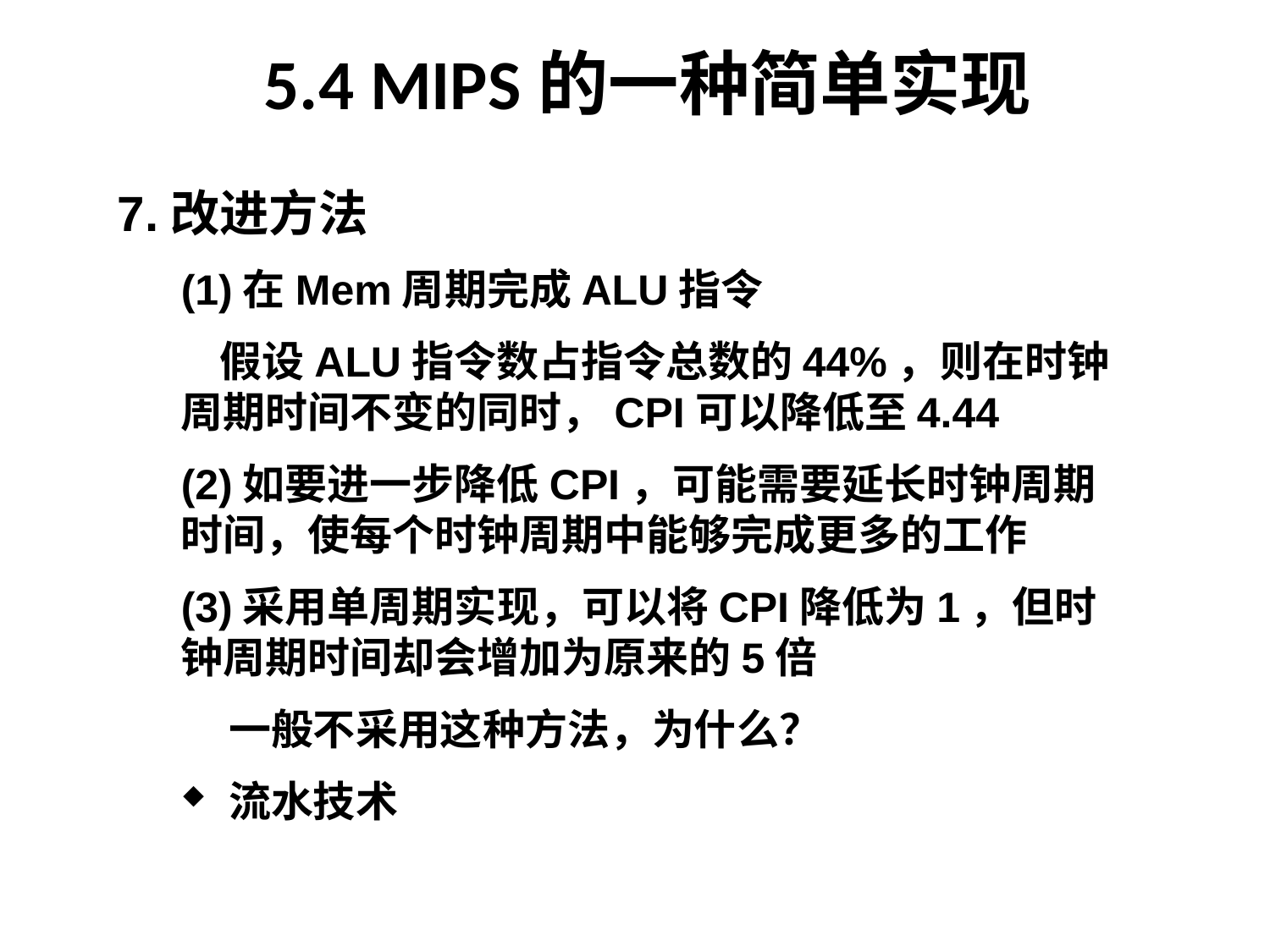

5.4 MIPS的一种简单实现
7.改进方法
(1)在Mem周期完成ALU指令
   假设ALU指令数占指令总数的44%，则在时钟周期时间不变的同时，CPI可以降低至4.44
(2)如要进一步降低CPI，可能需要延长时钟周期时间，使每个时钟周期中能够完成更多的工作
(3)采用单周期实现，可以将CPI降低为1，但时钟周期时间却会增加为原来的5倍
	一般不采用这种方法，为什么？
流水技术